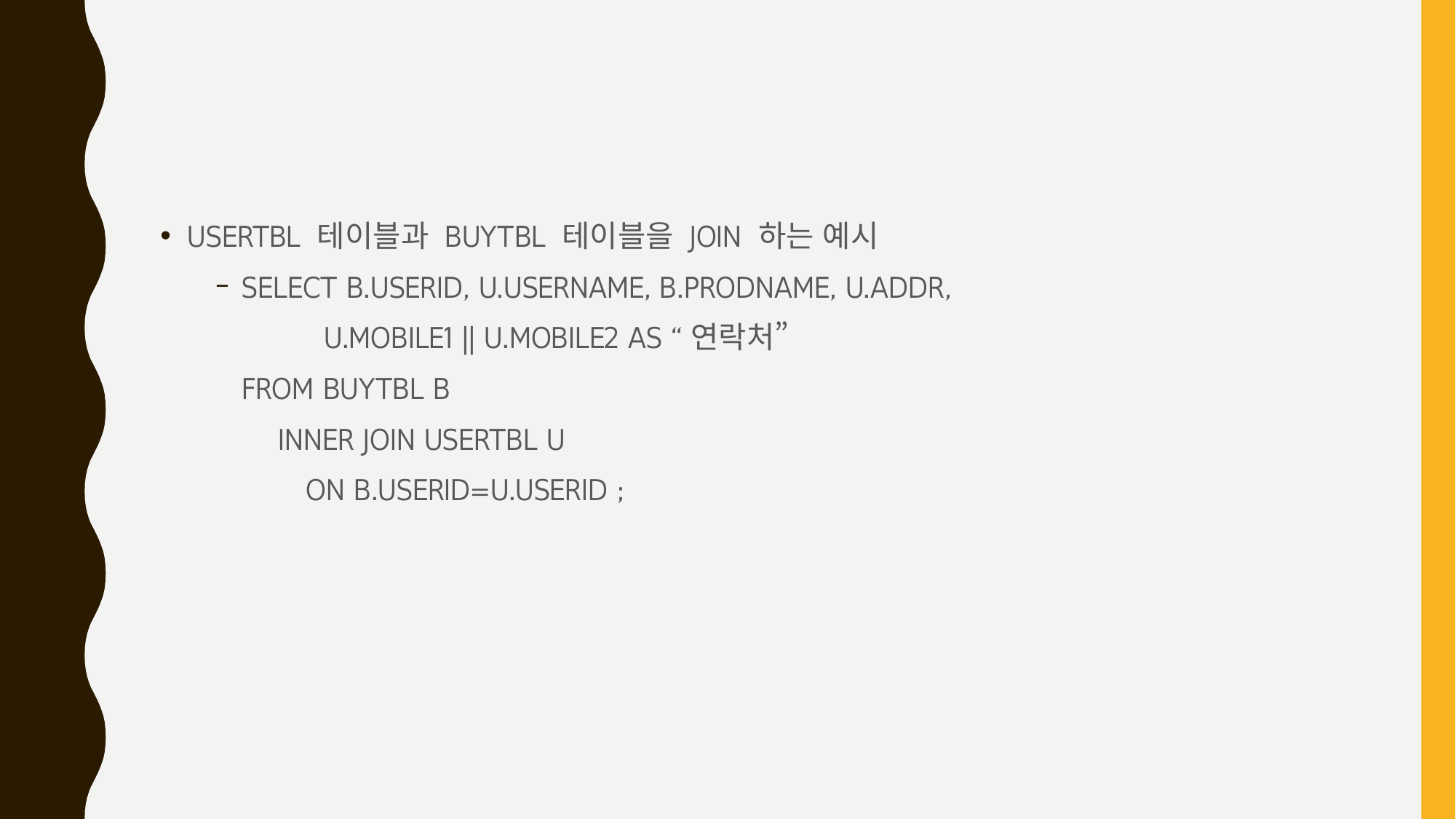

#
USERTBL 테이블과 BUYTBL 테이블을 JOIN 하는 예시
SELECT B.USERID, U.USERNAME, B.PRODNAME, U.ADDR,
	U.MOBILE1 || U.MOBILE2 AS “연락처”
   FROM BUYTBL B
       INNER JOIN USERTBL U
          ON B.USERID=U.USERID ;